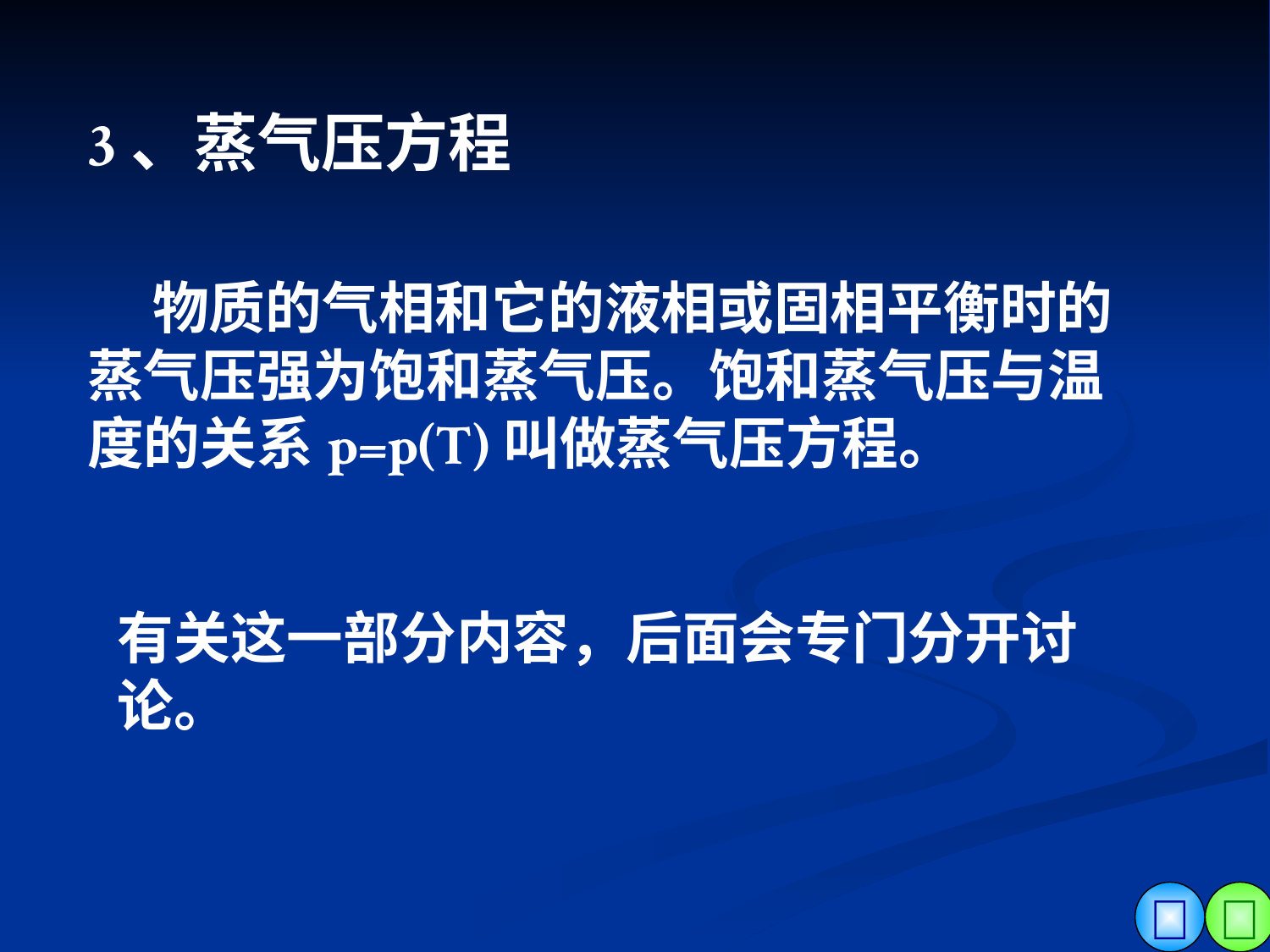

3、蒸气压方程
    物质的气相和它的液相或固相平衡时的蒸气压强为饱和蒸气压。饱和蒸气压与温度的关系p=p(T)叫做蒸气压方程。
有关这一部分内容，后面会专门分开讨论。